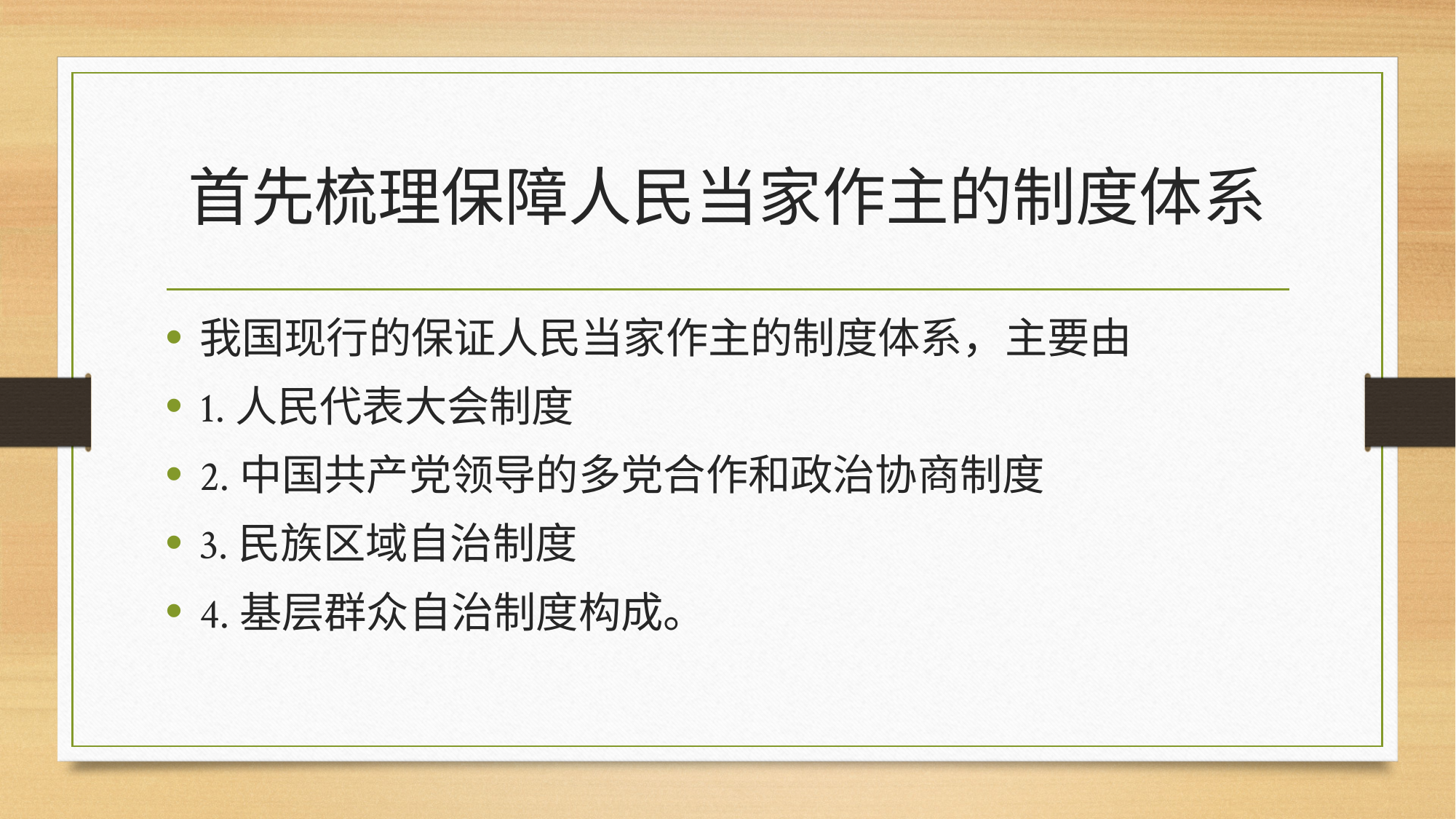

# 首先梳理保障人民当家作主的制度体系
我国现行的保证人民当家作主的制度体系，主要由
1.人民代表大会制度
2.中国共产党领导的多党合作和政治协商制度
3.民族区域自治制度
4.基层群众自治制度构成。